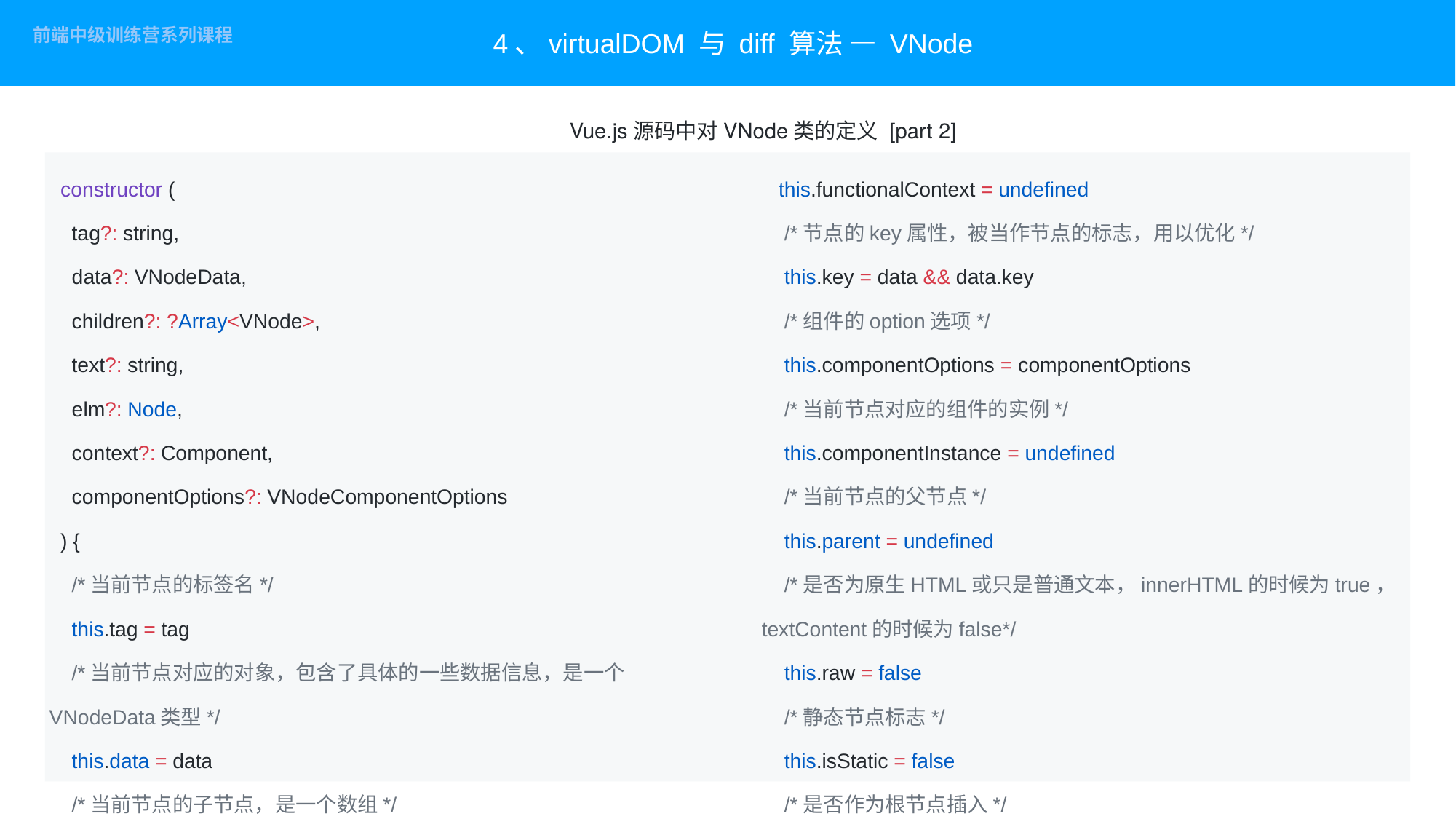

# 4、virtualDOM 与 diff 算法 — VNode
Vue.js源码中对VNode类的定义 [part 2]
  constructor (
    tag?: string,
    data?: VNodeData,
    children?: ?Array<VNode>,
    text?: string,
    elm?: Node,
    context?: Component,
    componentOptions?: VNodeComponentOptions
  ) {
    /*当前节点的标签名*/
    this.tag = tag
    /*当前节点对应的对象，包含了具体的一些数据信息，是一个VNodeData类型*/
    this.data = data
    /*当前节点的子节点，是一个数组*/
    this.children = children
    /*当前节点的文本*/
    this.text = text
    /*当前虚拟节点对应的真实dom节点*/
    this.elm = elm
    /*当前节点的名字空间*/
    this.ns = undefined
    /*编译作用域*/
    this.context = context
   this.functionalContext = undefined
    /*节点的key属性，被当作节点的标志，用以优化*/
    this.key = data && data.key
    /*组件的option选项*/
    this.componentOptions = componentOptions
    /*当前节点对应的组件的实例*/
    this.componentInstance = undefined
    /*当前节点的父节点*/
    this.parent = undefined
    /*是否为原生HTML或只是普通文本，innerHTML的时候为true，textContent的时候为false*/
    this.raw = false
    /*静态节点标志*/
    this.isStatic = false
    /*是否作为根节点插入*/
    this.isRootInsert = true
    /*是否为注释节点*/
    this.isComment = false
    /*是否为克隆节点*/
    this.isCloned = false
    /*是否有v-once指令*/
    this.isOnce = false
  }